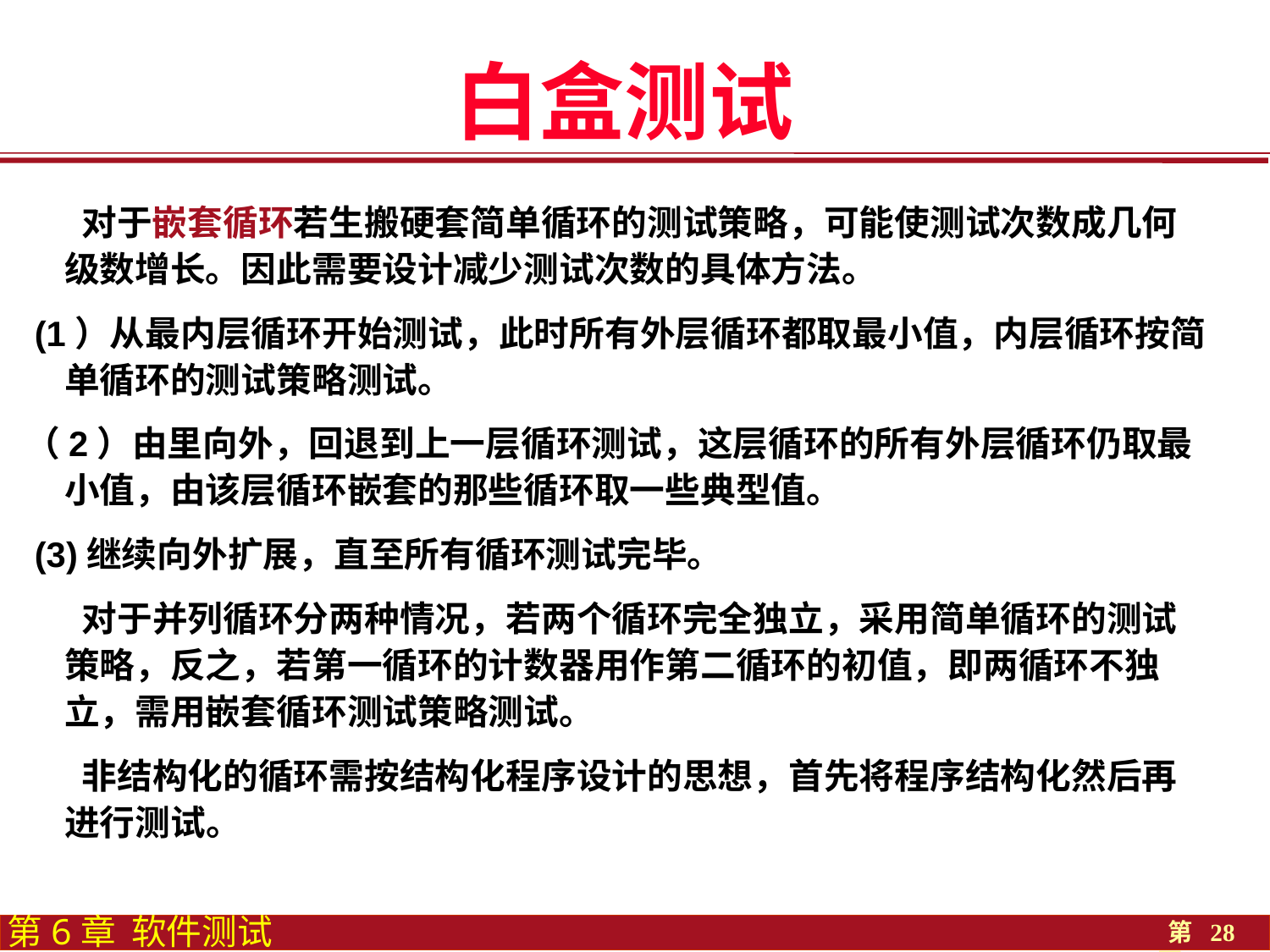

白盒测试
      对于嵌套循环若生搬硬套简单循环的测试策略，可能使测试次数成几何级数增长。因此需要设计减少测试次数的具体方法。
 (1）从最内层循环开始测试，此时所有外层循环都取最小值，内层循环按简单循环的测试策略测试。
（2）由里向外，回退到上一层循环测试，这层循环的所有外层循环仍取最小值，由该层循环嵌套的那些循环取一些典型值。
 (3)继续向外扩展，直至所有循环测试完毕。
      对于并列循环分两种情况，若两个循环完全独立，采用简单循环的测试策略，反之，若第一循环的计数器用作第二循环的初值，即两循环不独立，需用嵌套循环测试策略测试。
      非结构化的循环需按结构化程序设计的思想，首先将程序结构化然后再进行测试。